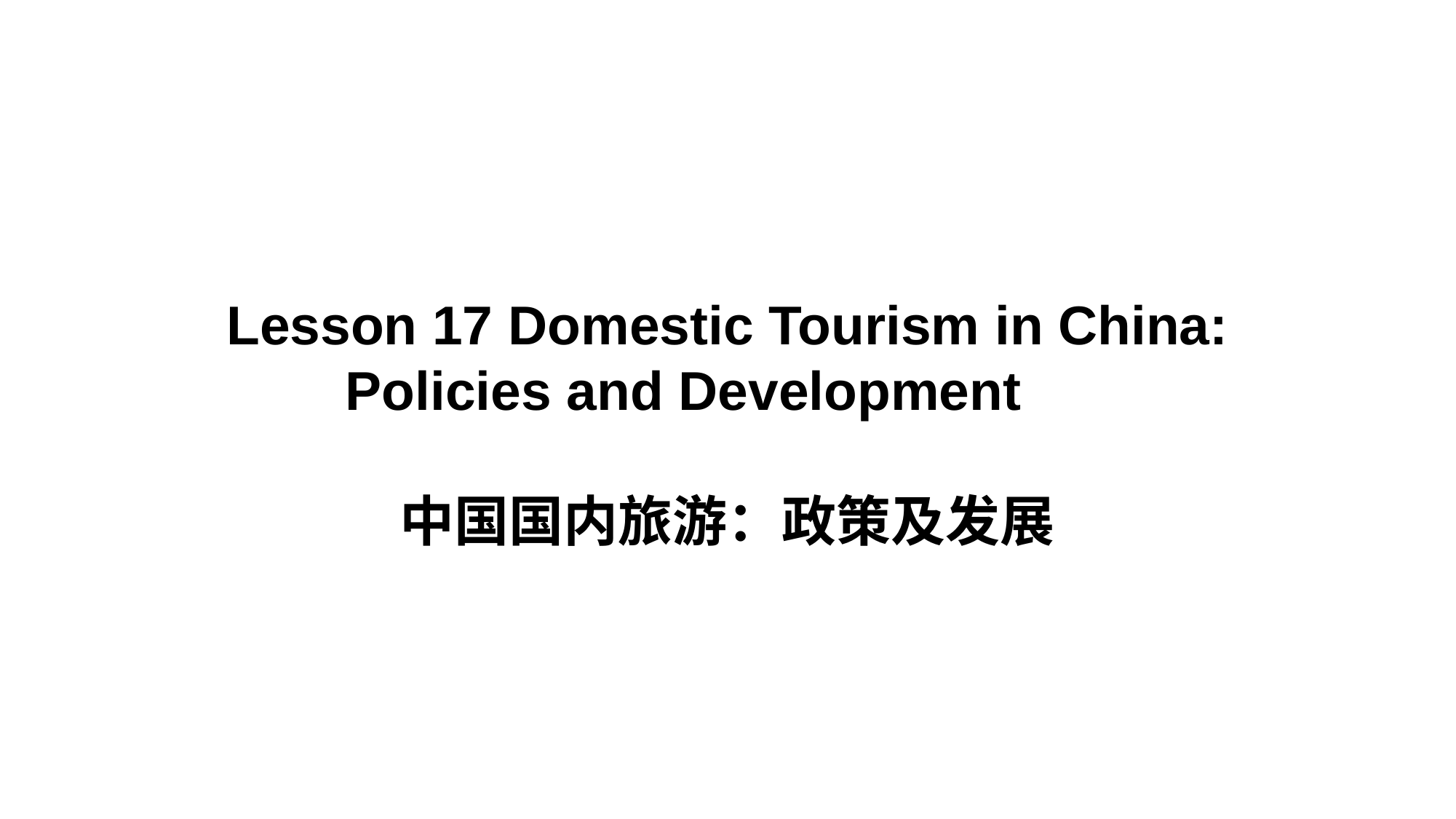

Lesson 17 Domestic Tourism in China: Policies and Development

中国国内旅游：政策及发展